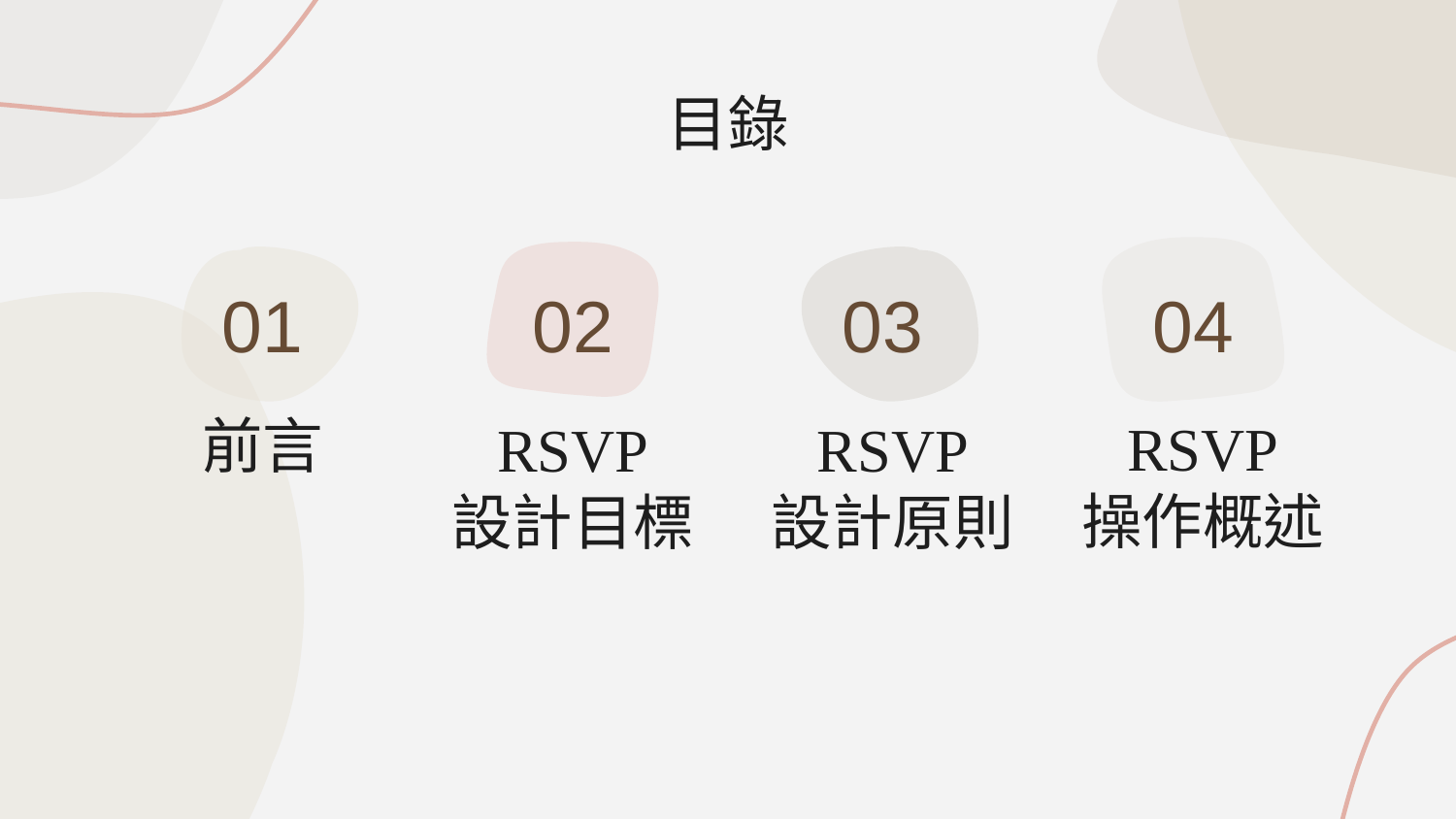

目錄
01
02
03
04
# 前言
RSVP
操作概述
RSVP
設計目標
RSVP
設計原則